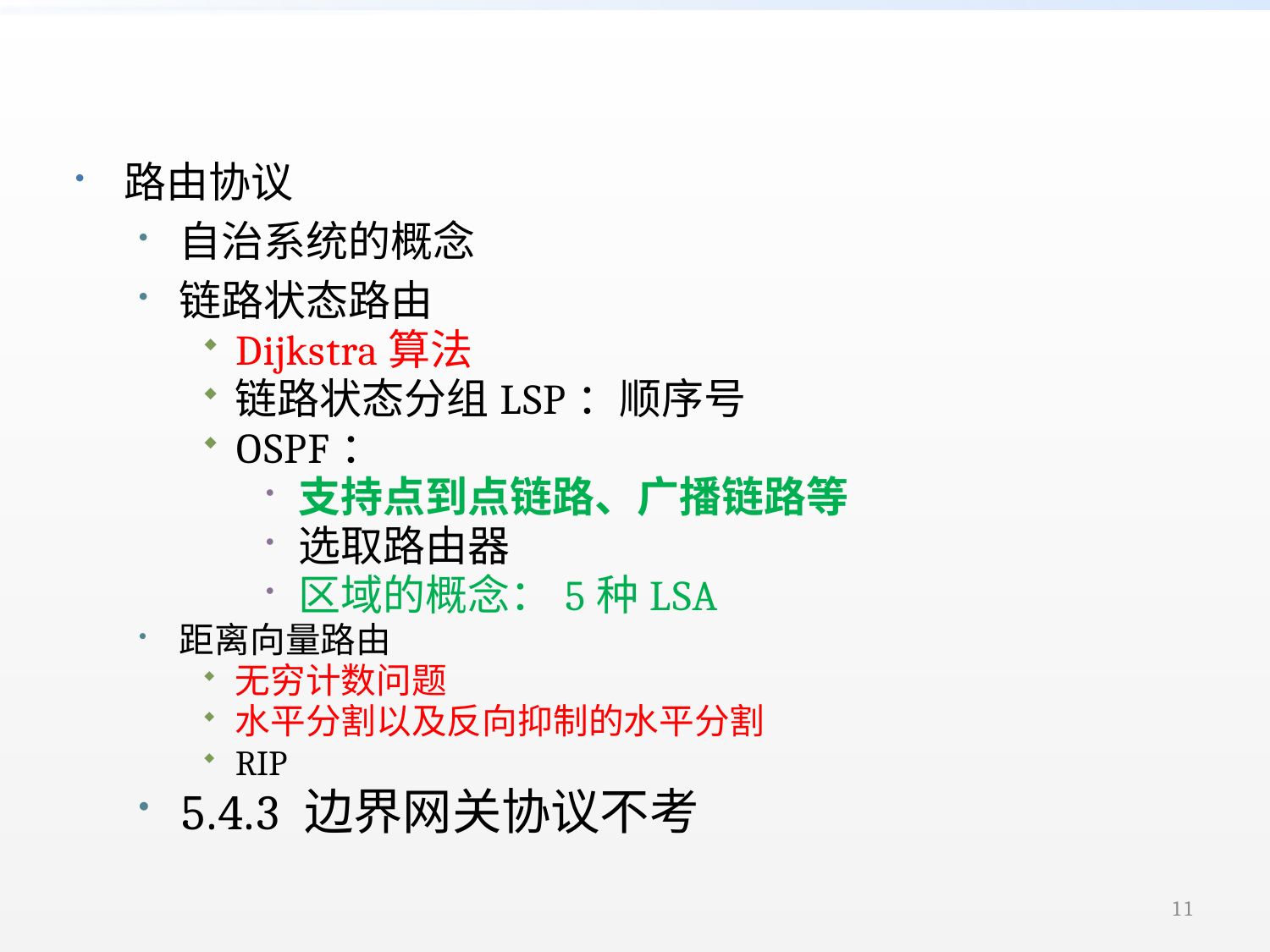

#
路由协议
自治系统的概念
链路状态路由
Dijkstra算法
链路状态分组LSP：顺序号
OSPF：
支持点到点链路、广播链路等
选取路由器
区域的概念：5种LSA
距离向量路由
无穷计数问题
水平分割以及反向抑制的水平分割
RIP
5.4.3 边界网关协议不考

11